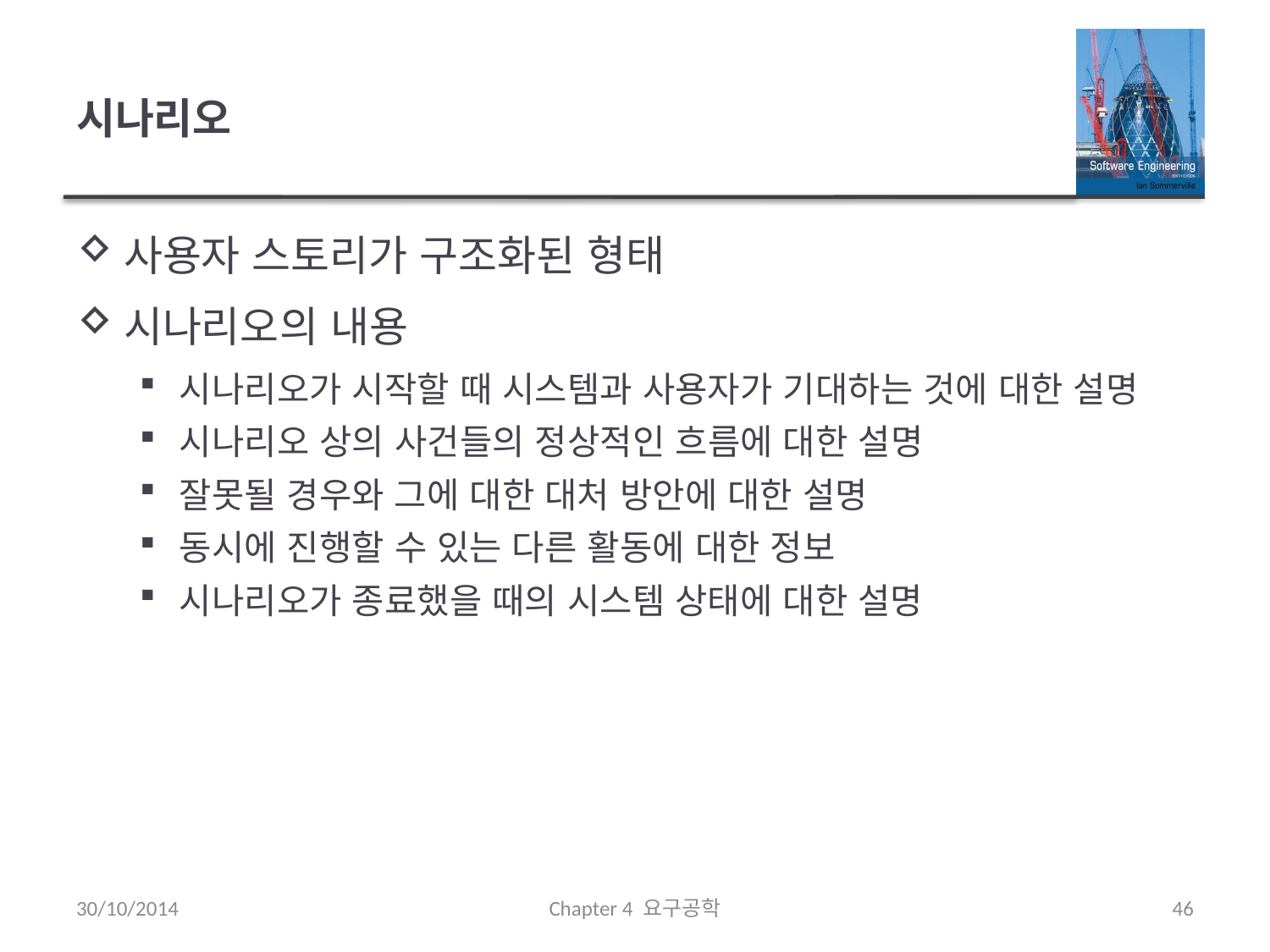

# 시나리오
사용자 스토리가 구조화된 형태
시나리오의 내용
시나리오가 시작할 때 시스템과 사용자가 기대하는 것에 대한 설명
시나리오 상의 사건들의 정상적인 흐름에 대한 설명
잘못될 경우와 그에 대한 대처 방안에 대한 설명
동시에 진행할 수 있는 다른 활동에 대한 정보
시나리오가 종료했을 때의 시스템 상태에 대한 설명

30/10/2014
Chapter 4 요구공학
46